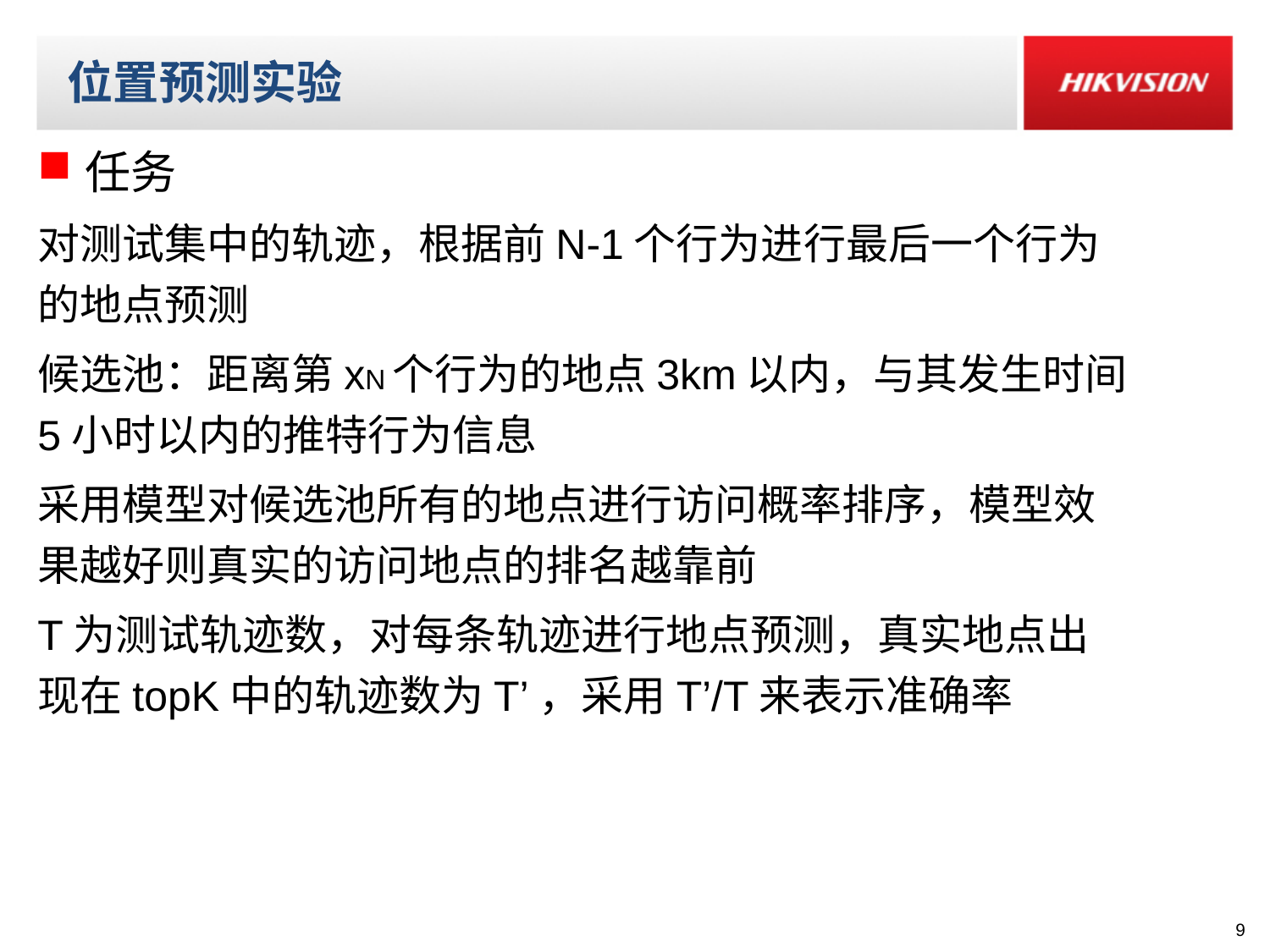

# 位置预测实验
任务
对测试集中的轨迹，根据前N-1个行为进行最后一个行为的地点预测
候选池：距离第xN个行为的地点3km以内，与其发生时间5小时以内的推特行为信息
采用模型对候选池所有的地点进行访问概率排序，模型效果越好则真实的访问地点的排名越靠前
T为测试轨迹数，对每条轨迹进行地点预测，真实地点出现在topK中的轨迹数为T’，采用T’/T来表示准确率
9